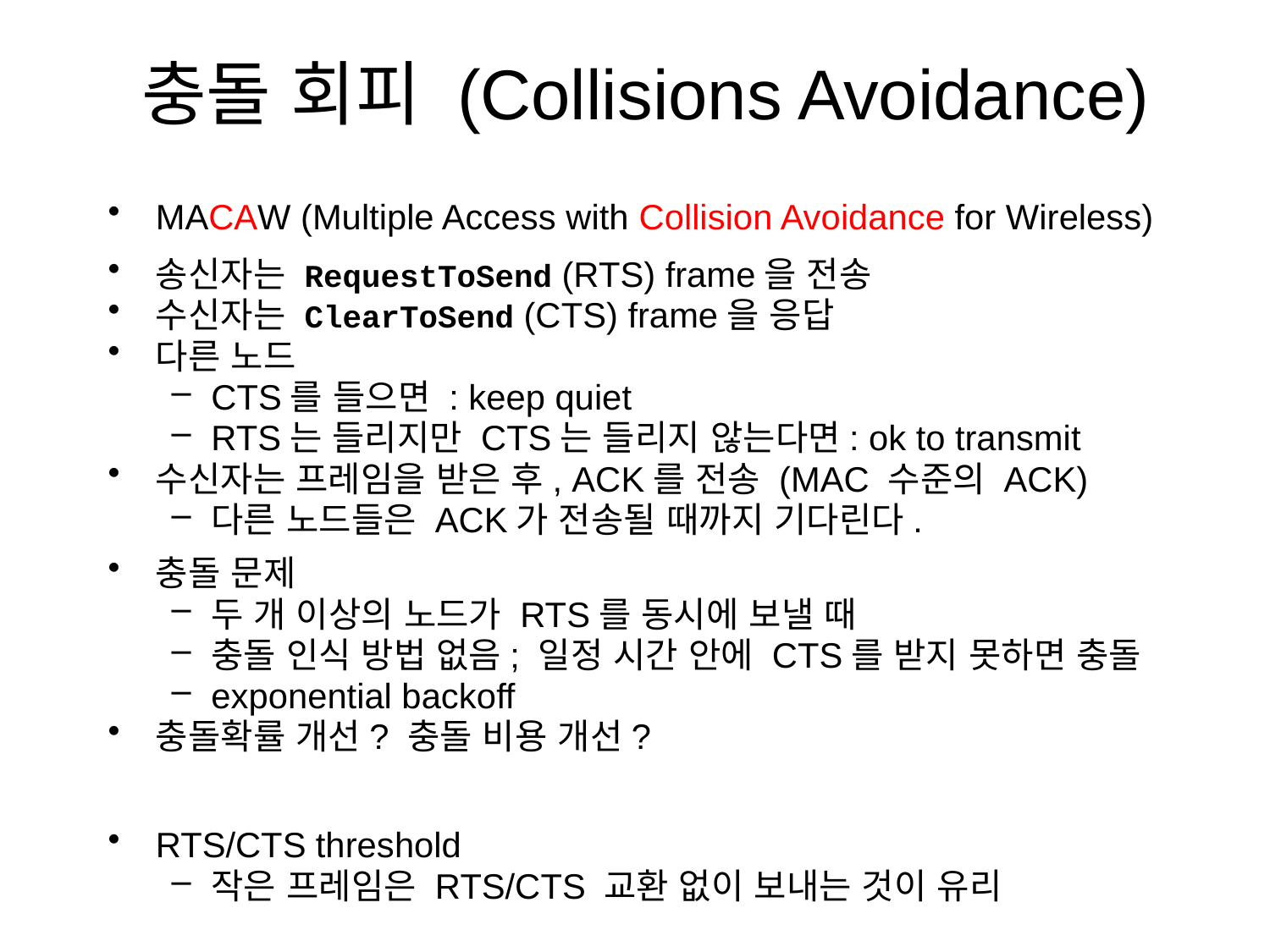

# 충돌 회피 (Collisions Avoidance)
MACAW (Multiple Access with Collision Avoidance for Wireless)
송신자는 RequestToSend (RTS) frame을 전송
수신자는 ClearToSend (CTS) frame을 응답
다른 노드
CTS를 들으면 : keep quiet
RTS는 들리지만 CTS는 들리지 않는다면: ok to transmit
수신자는 프레임을 받은 후, ACK를 전송 (MAC 수준의 ACK)
다른 노드들은 ACK가 전송될 때까지 기다린다.
충돌 문제
두 개 이상의 노드가 RTS를 동시에 보낼 때
충돌 인식 방법 없음; 일정 시간 안에 CTS를 받지 못하면 충돌
exponential backoff
충돌확률 개선? 충돌 비용 개선?

RTS/CTS threshold
작은 프레임은 RTS/CTS 교환 없이 보내는 것이 유리